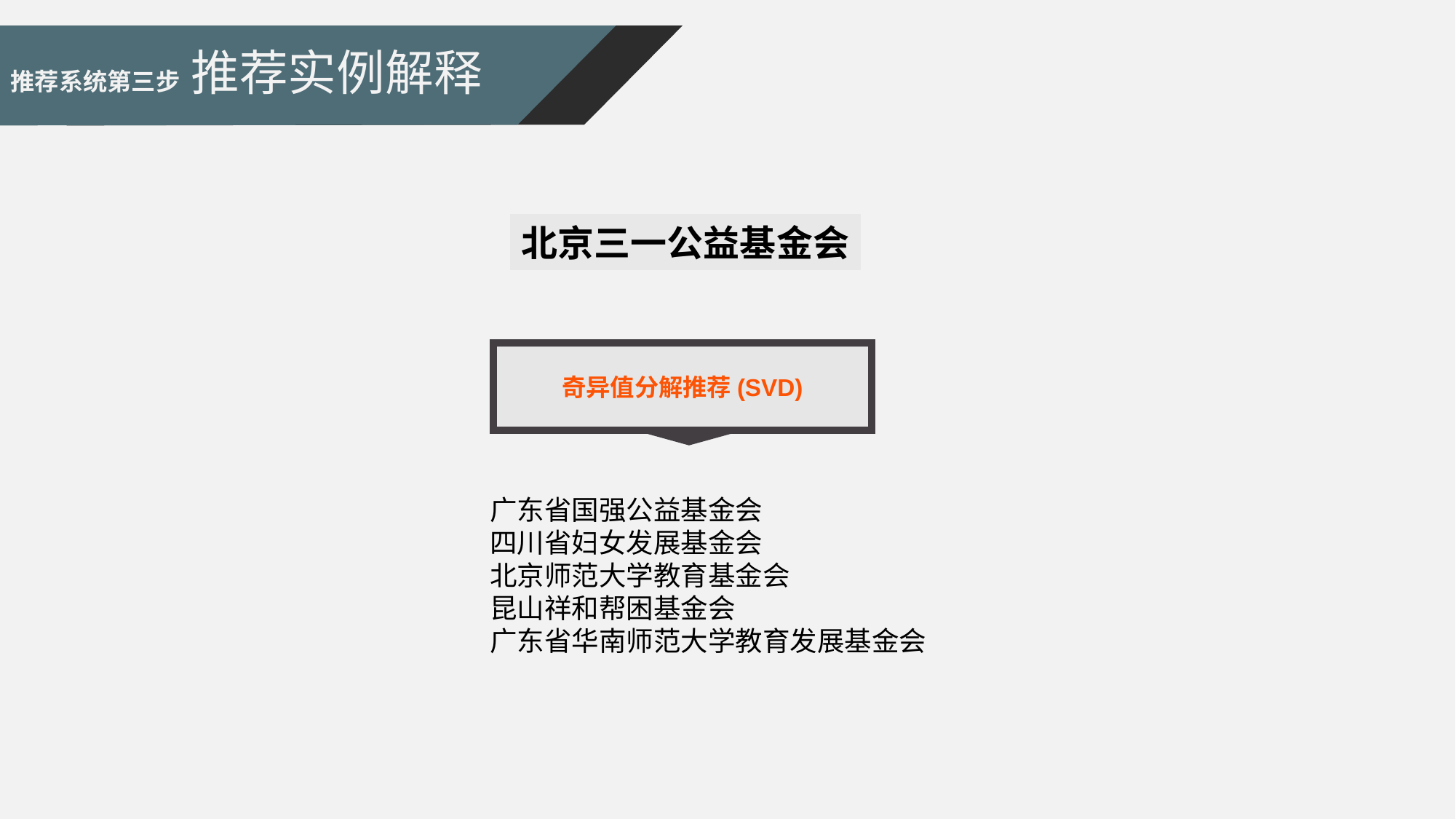

推荐系统第三步  推荐实例解释
北京三一公益基金会
奇异值分解推荐(SVD)

广东省国强公益基金会
四川省妇女发展基金会
北京师范大学教育基金会
昆山祥和帮困基金会
广东省华南师范大学教育发展基金会